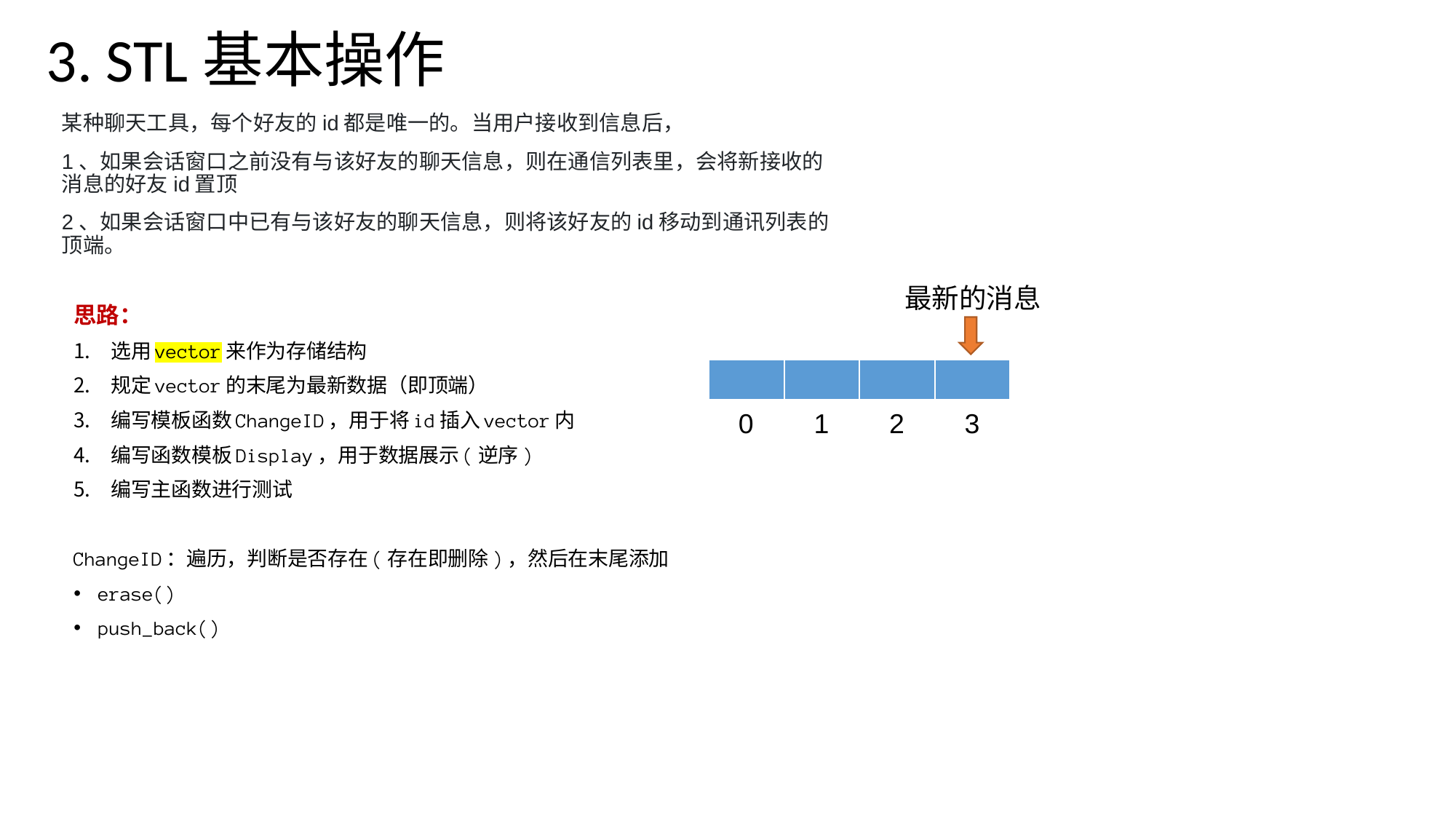

# 3. STL基本操作
某种聊天工具，每个好友的id都是唯一的。当用户接收到信息后，
1、如果会话窗口之前没有与该好友的聊天信息，则在通信列表里，会将新接收的消息的好友id置顶
2、如果会话窗口中已有与该好友的聊天信息，则将该好友的id移动到通讯列表的顶端。
最新的消息

思路：
选用vector来作为存储结构
规定vector的末尾为最新数据（即顶端）
编写模板函数ChangeID，用于将id插入vector内
编写函数模板Display，用于数据展示(逆序)
编写主函数进行测试

ChangeID：遍历，判断是否存在(存在即删除)，然后在末尾添加
erase()
push_back()
|  |  |  |  |
| --- | --- | --- | --- |
| 0 | 1 | 2 | 3 |
| --- | --- | --- | --- |